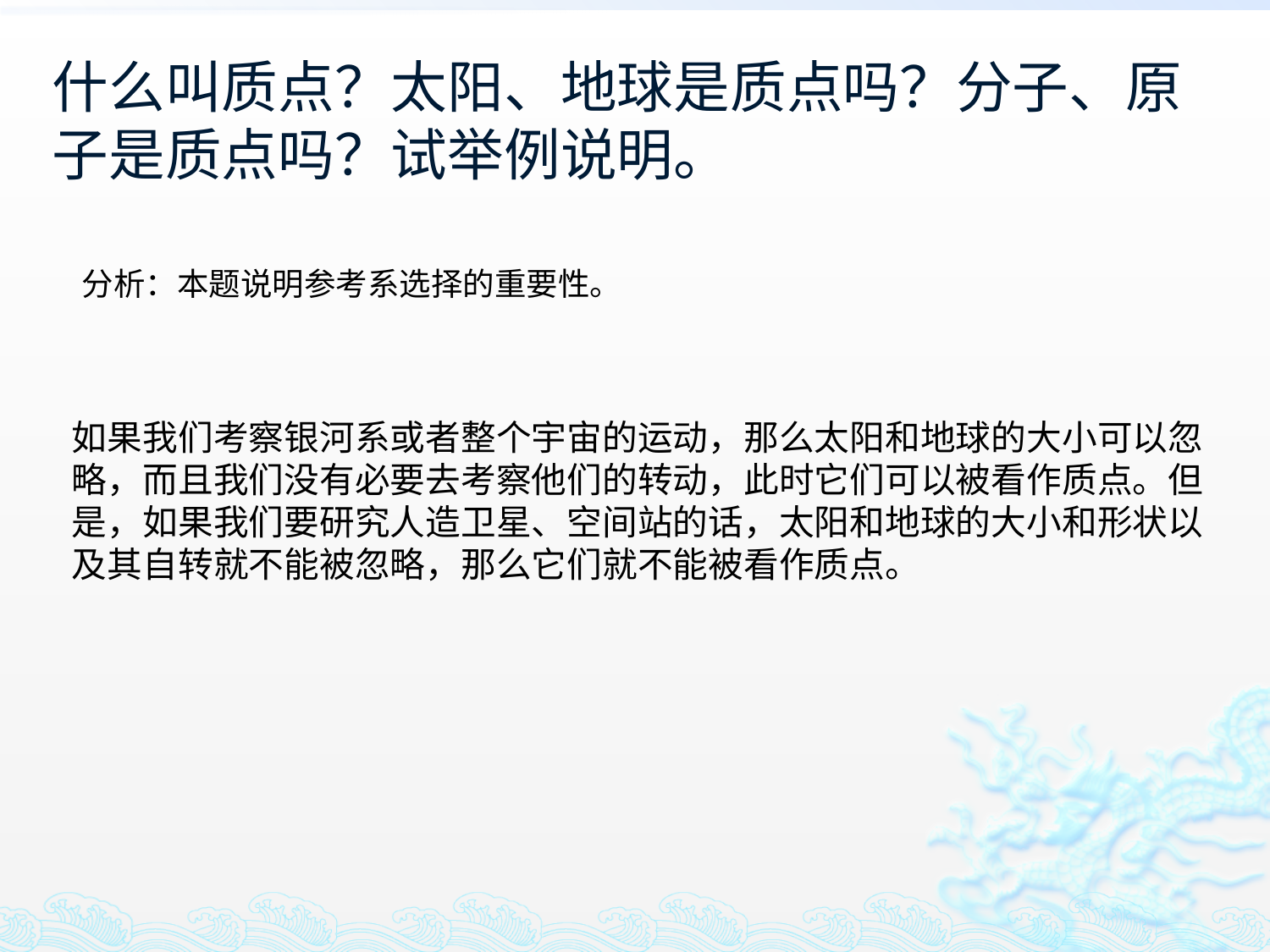

# 什么叫质点？太阳、地球是质点吗？分子、原子是质点吗？试举例说明。
分析：本题说明参考系选择的重要性。

如果我们考察银河系或者整个宇宙的运动，那么太阳和地球的大小可以忽略，而且我们没有必要去考察他们的转动，此时它们可以被看作质点。但是，如果我们要研究人造卫星、空间站的话，太阳和地球的大小和形状以及其自转就不能被忽略，那么它们就不能被看作质点。